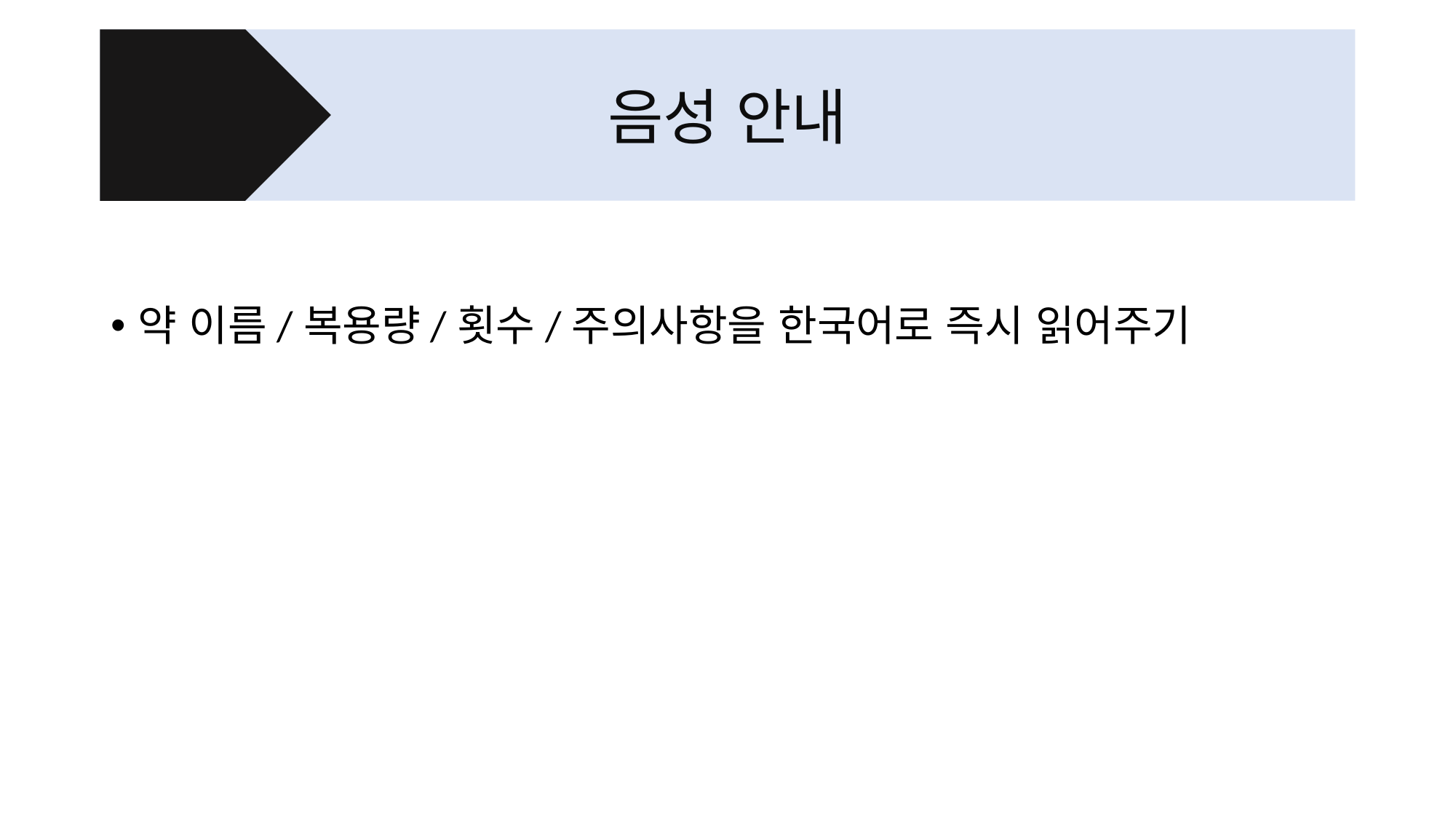

음성 안내
약 이름/복용량/횟수/주의사항을 한국어로 즉시 읽어주기